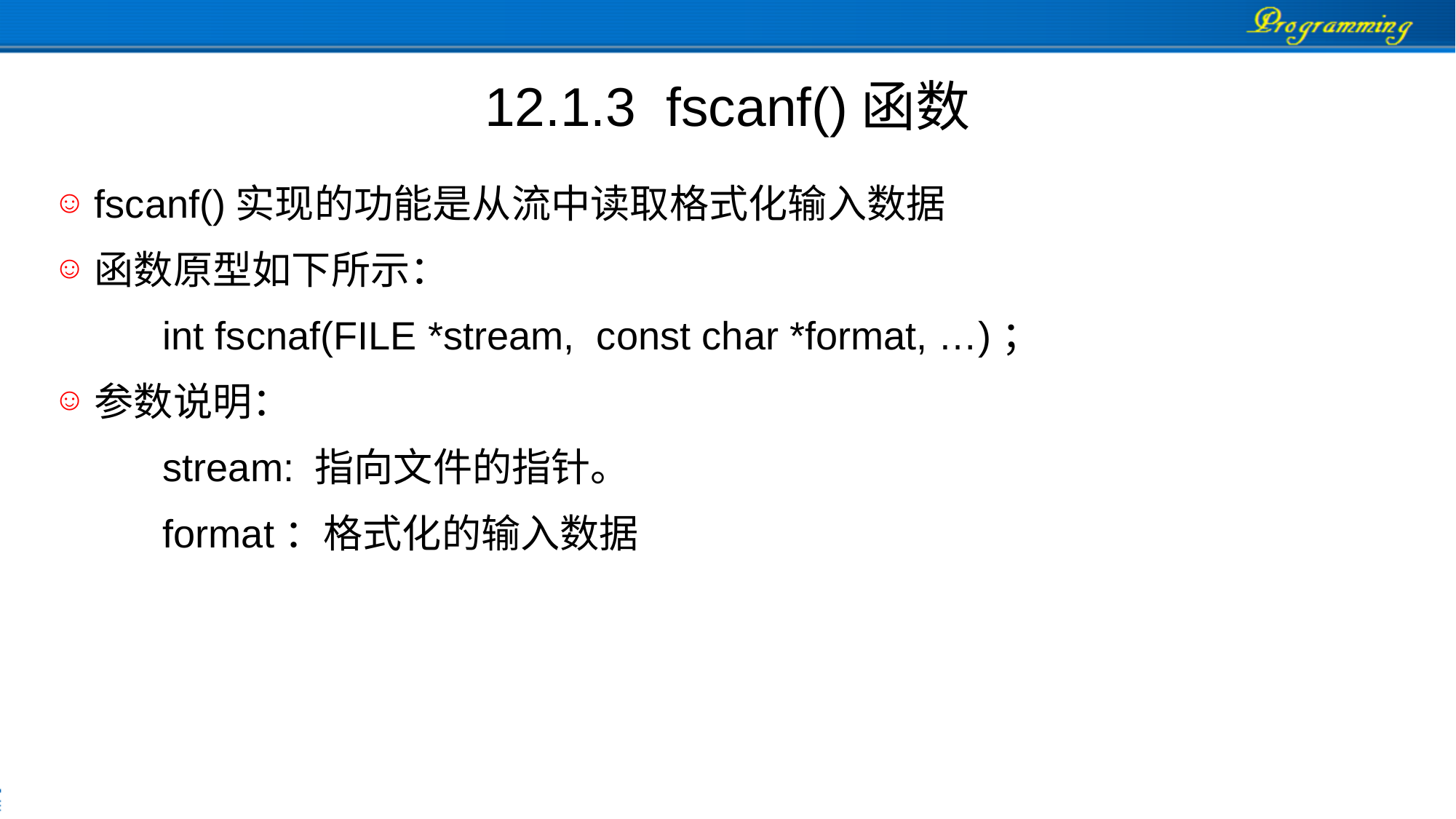

# 12.1.3  fscanf()函数
fscanf()实现的功能是从流中读取格式化输入数据
函数原型如下所示：
	int fscnaf(FILE *stream,  const char *format, …)；
参数说明：
	stream: 指向文件的指针。
	format：格式化的输入数据